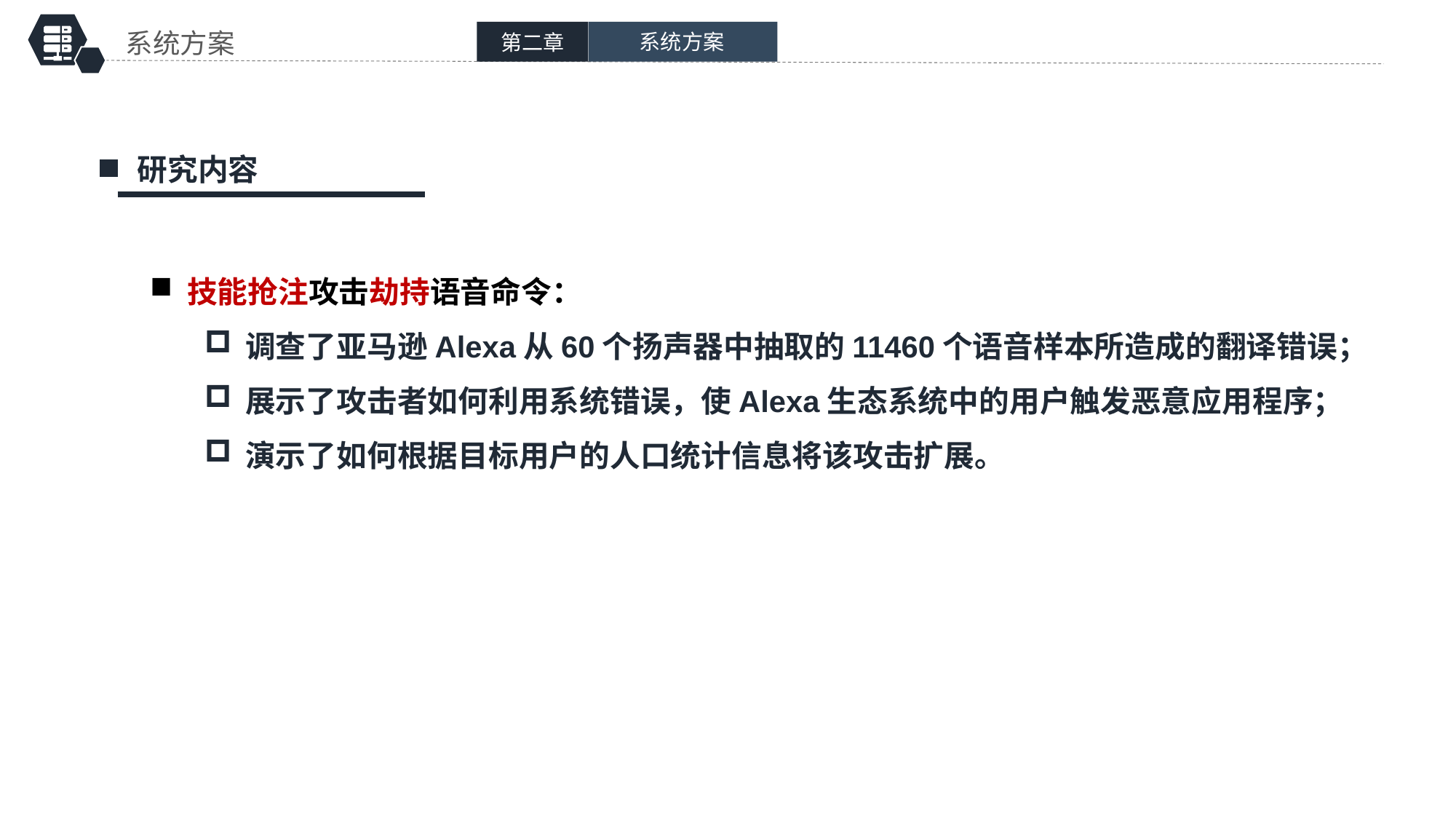

系统方案
系统方案
第二章

研究内容

 技能抢注攻击劫持语音命令：
调查了亚马逊Alexa从60个扬声器中抽取的11460个语音样本所造成的翻译错误；
展示了攻击者如何利用系统错误，使Alexa生态系统中的用户触发恶意应用程序；
演示了如何根据目标用户的人口统计信息将该攻击扩展。